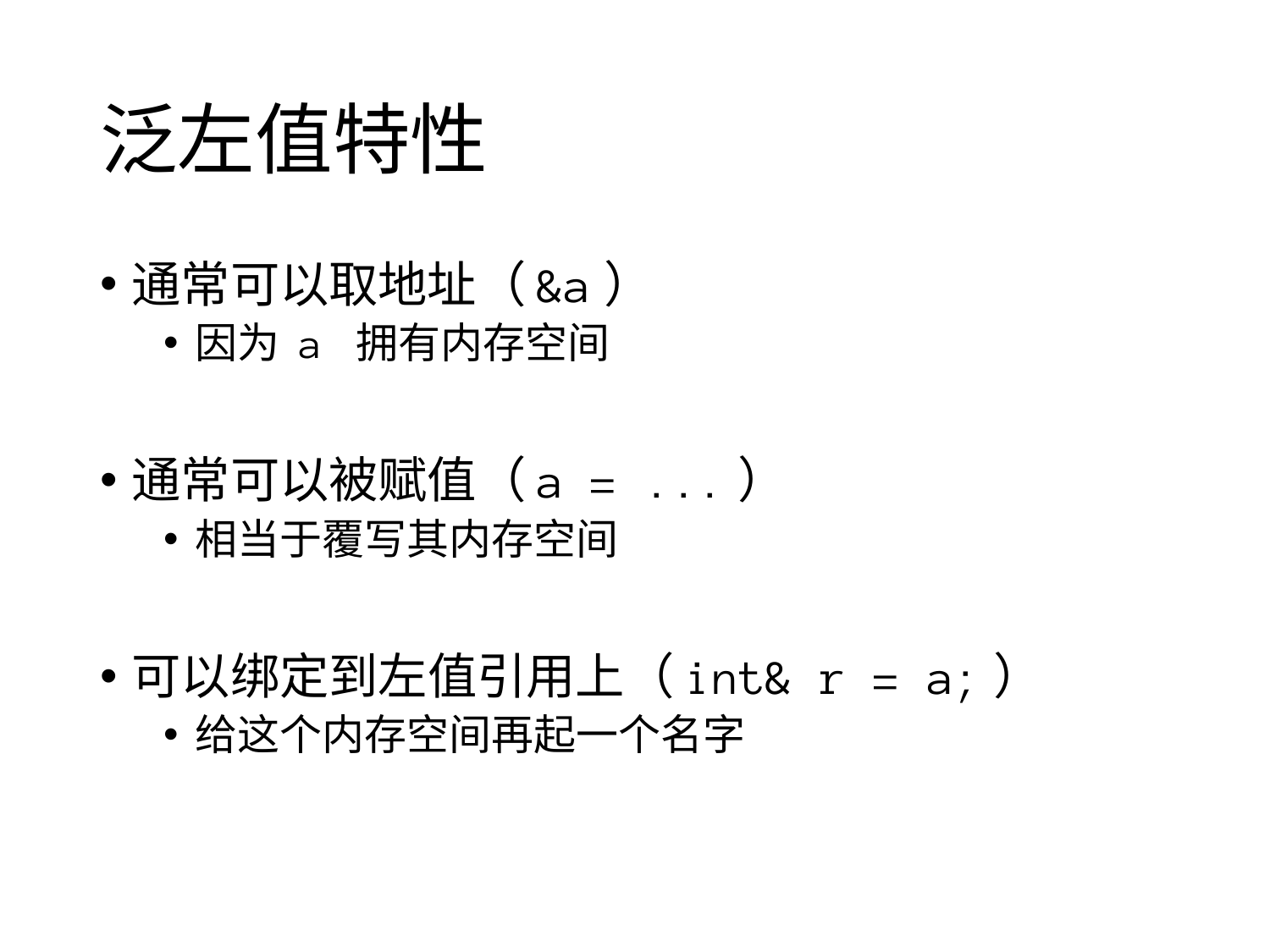

# 泛左值特性
通常可以取地址（&a）
因为 a 拥有内存空间

通常可以被赋值（a = ...）
相当于覆写其内存空间

可以绑定到左值引用上（int& r = a;）
给这个内存空间再起一个名字